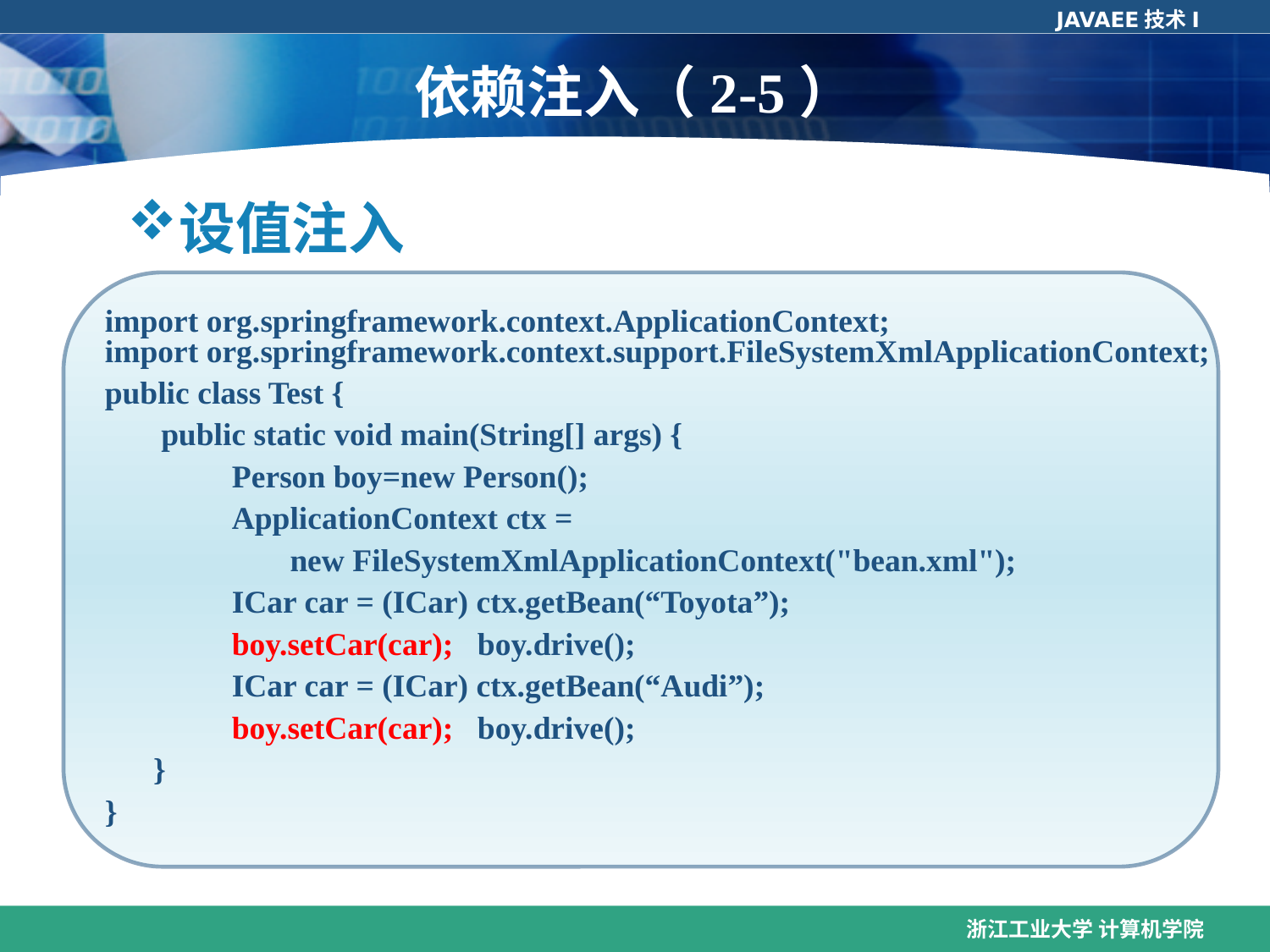

# 依赖注入（2-5）
设值注入
举例
import org.springframework.context.ApplicationContext;
import org.springframework.context.support.FileSystemXmlApplicationContext;
public class Test {
       public static void main(String[] args) {
 	Person boy=new Person();
	ApplicationContext ctx =
                       new FileSystemXmlApplicationContext("bean.xml");
	ICar car = (ICar) ctx.getBean(“Toyota”);
	boy.setCar(car);   boy.drive();
	ICar car = (ICar) ctx.getBean(“Audi”);
	boy.setCar(car);   boy.drive();
      }
}